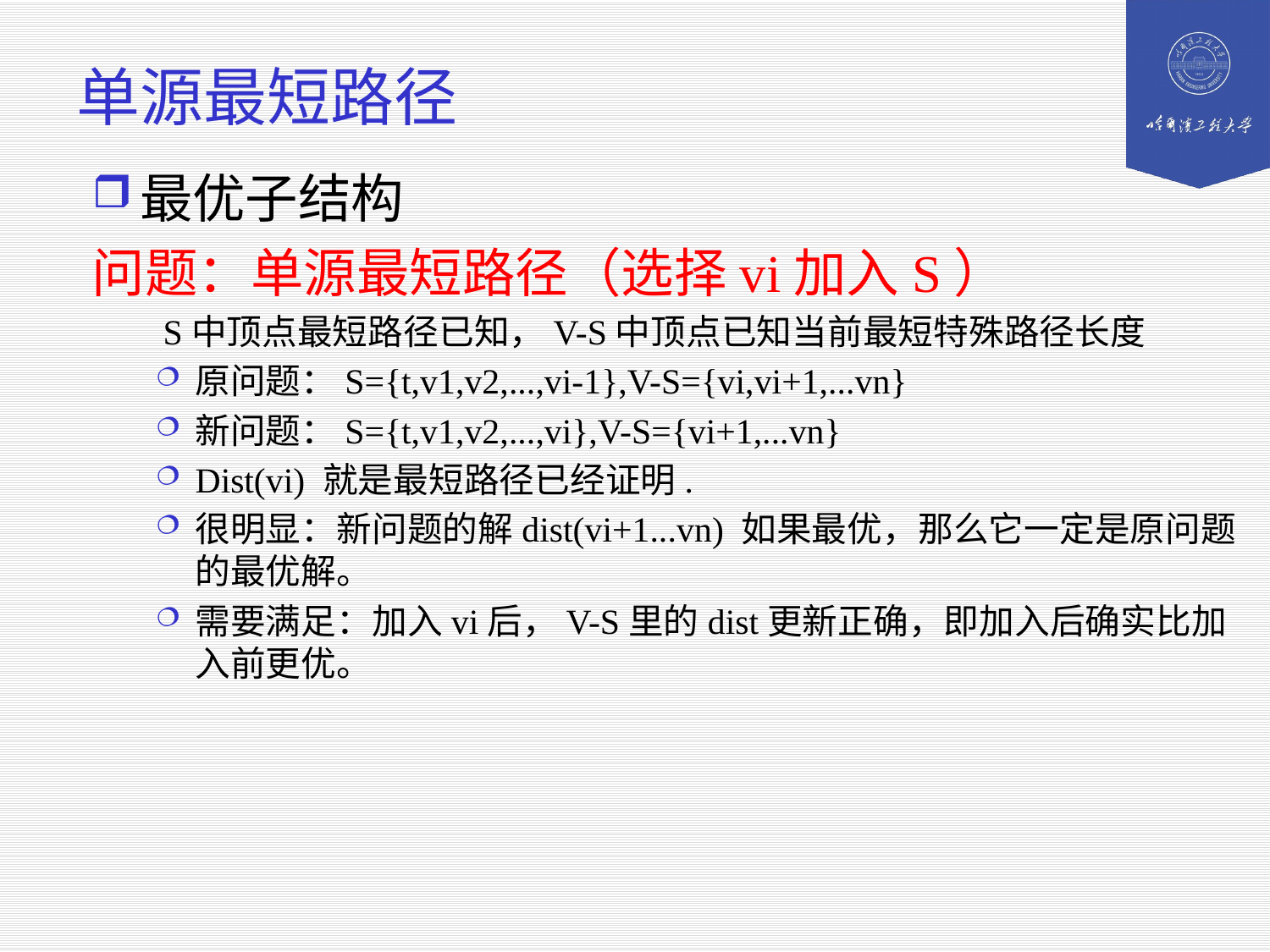

# 单源最短路径
最优子结构
问题：单源最短路径（选择vi加入S）
        S中顶点最短路径已知，V-S中顶点已知当前最短特殊路径长度
原问题：S={t,v1,v2,...,vi-1},V-S={vi,vi+1,...vn}
新问题：S={t,v1,v2,...,vi},V-S={vi+1,...vn}
Dist(vi) 就是最短路径已经证明.
很明显：新问题的解dist(vi+1...vn) 如果最优，那么它一定是原问题的最优解。
需要满足：加入vi后，V-S里的dist更新正确，即加入后确实比加入前更优。